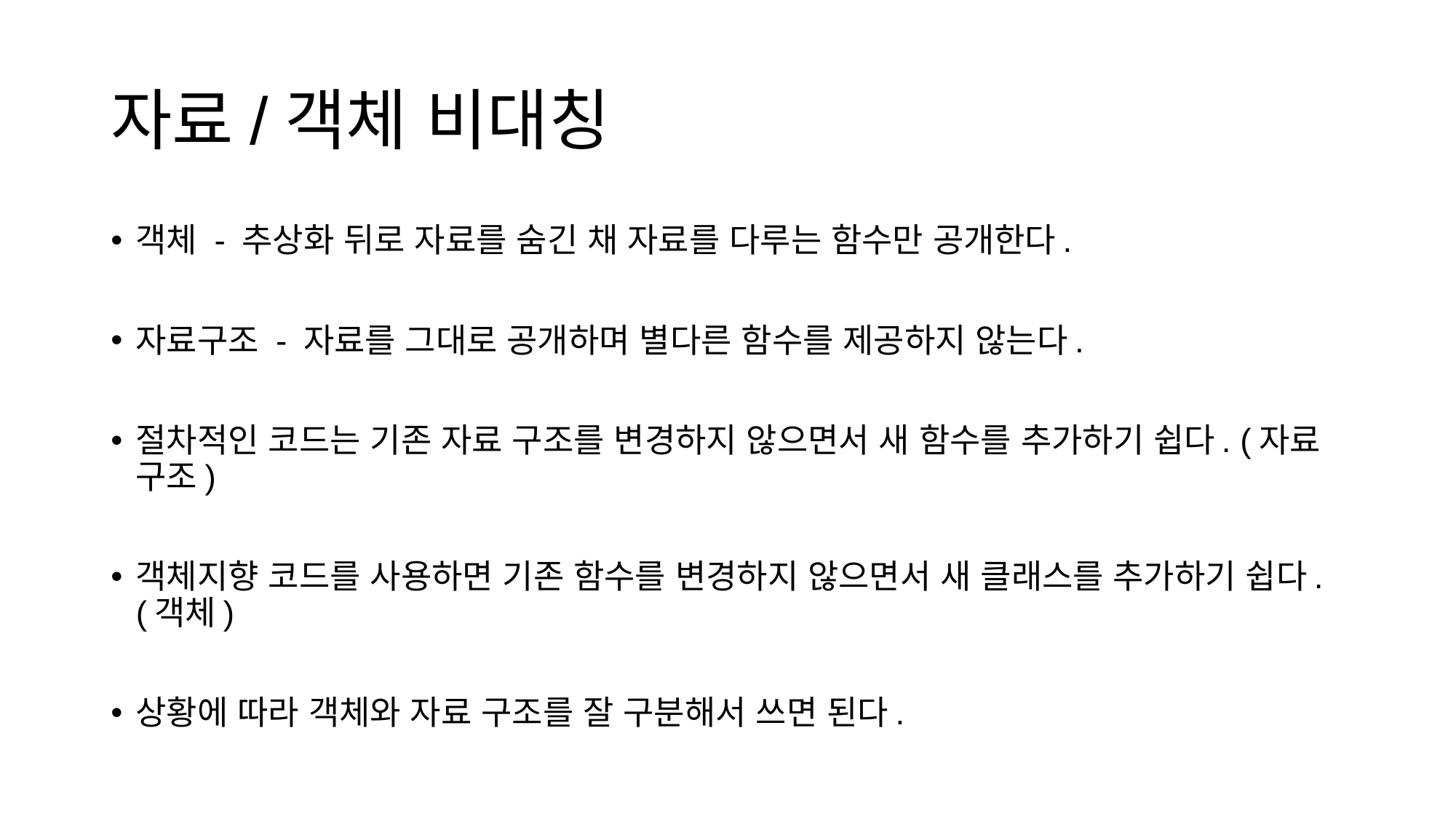

# 자료/객체 비대칭
객체 - 추상화 뒤로 자료를 숨긴 채 자료를 다루는 함수만 공개한다.

자료구조 - 자료를 그대로 공개하며 별다른 함수를 제공하지 않는다.

절차적인 코드는 기존 자료 구조를 변경하지 않으면서 새 함수를 추가하기 쉽다. (자료 구조)

객체지향 코드를 사용하면 기존 함수를 변경하지 않으면서 새 클래스를 추가하기 쉽다. (객체)

상황에 따라 객체와 자료 구조를 잘 구분해서 쓰면 된다.